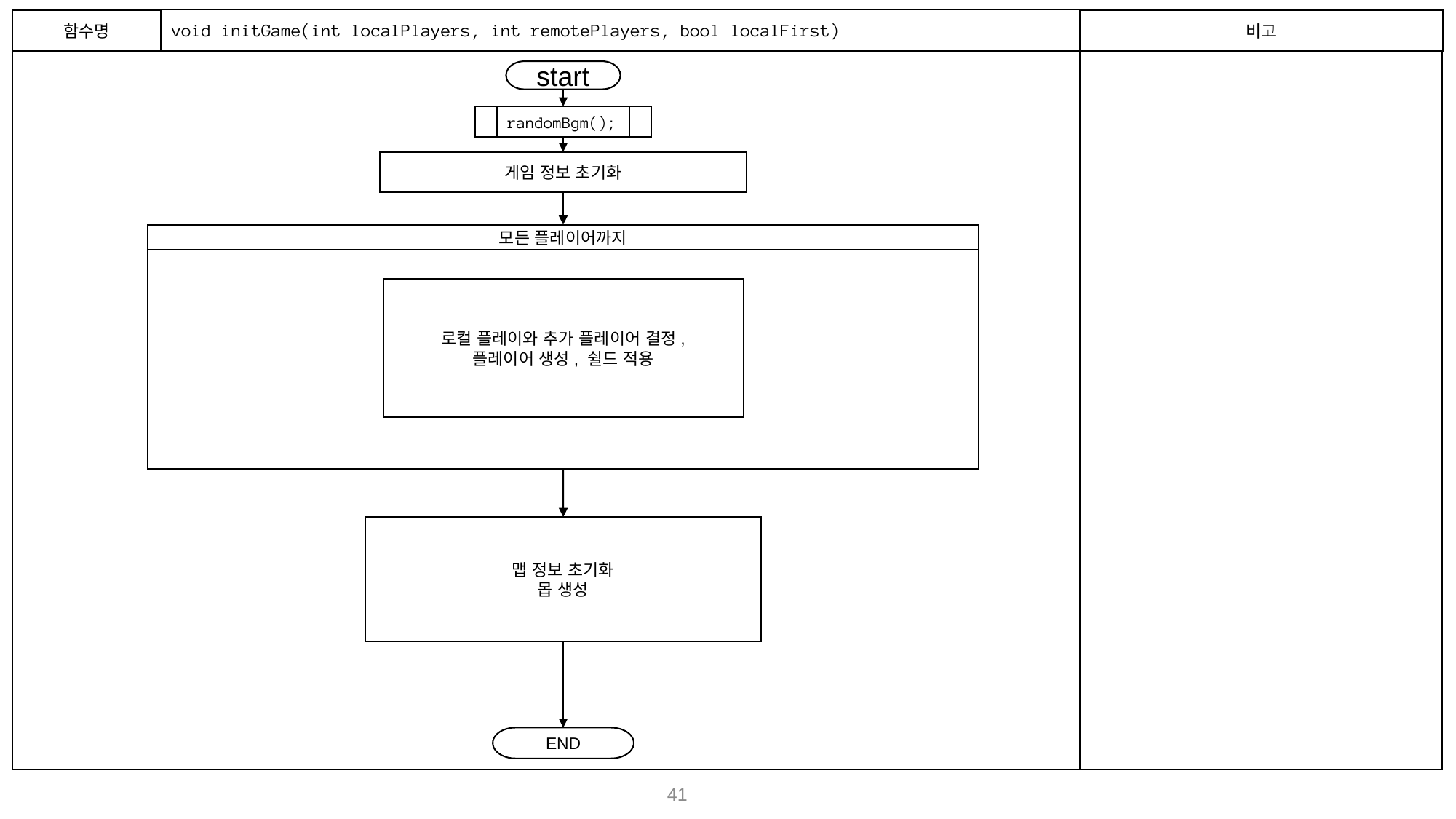

함수명
# void initGame(int localPlayers, int remotePlayers, bool localFirst)
비고

start
randomBgm();
게임 정보 초기화

모든 플레이어까지
로컬 플레이와 추가 플레이어 결정,
플레이어 생성, 쉴드 적용
맵 정보 초기화
몹 생성
END
41